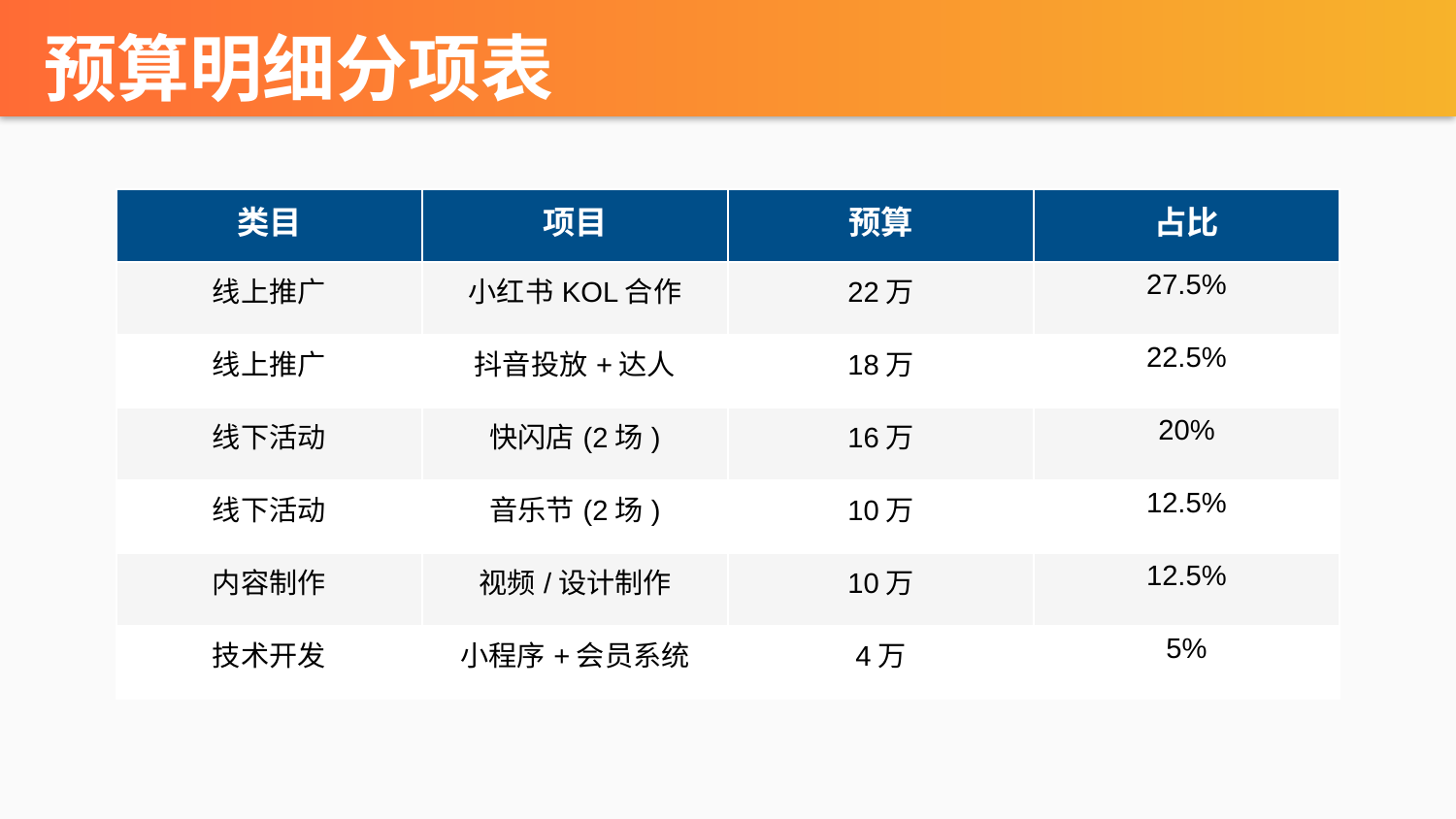

预算明细分项表
| 类目 | 项目 | 预算 | 占比 |
| --- | --- | --- | --- |
| 线上推广 | 小红书KOL合作 | 22万 | 27.5% |
| 线上推广 | 抖音投放+达人 | 18万 | 22.5% |
| 线下活动 | 快闪店(2场) | 16万 | 20% |
| 线下活动 | 音乐节(2场) | 10万 | 12.5% |
| 内容制作 | 视频/设计制作 | 10万 | 12.5% |
| 技术开发 | 小程序+会员系统 | 4万 | 5% |